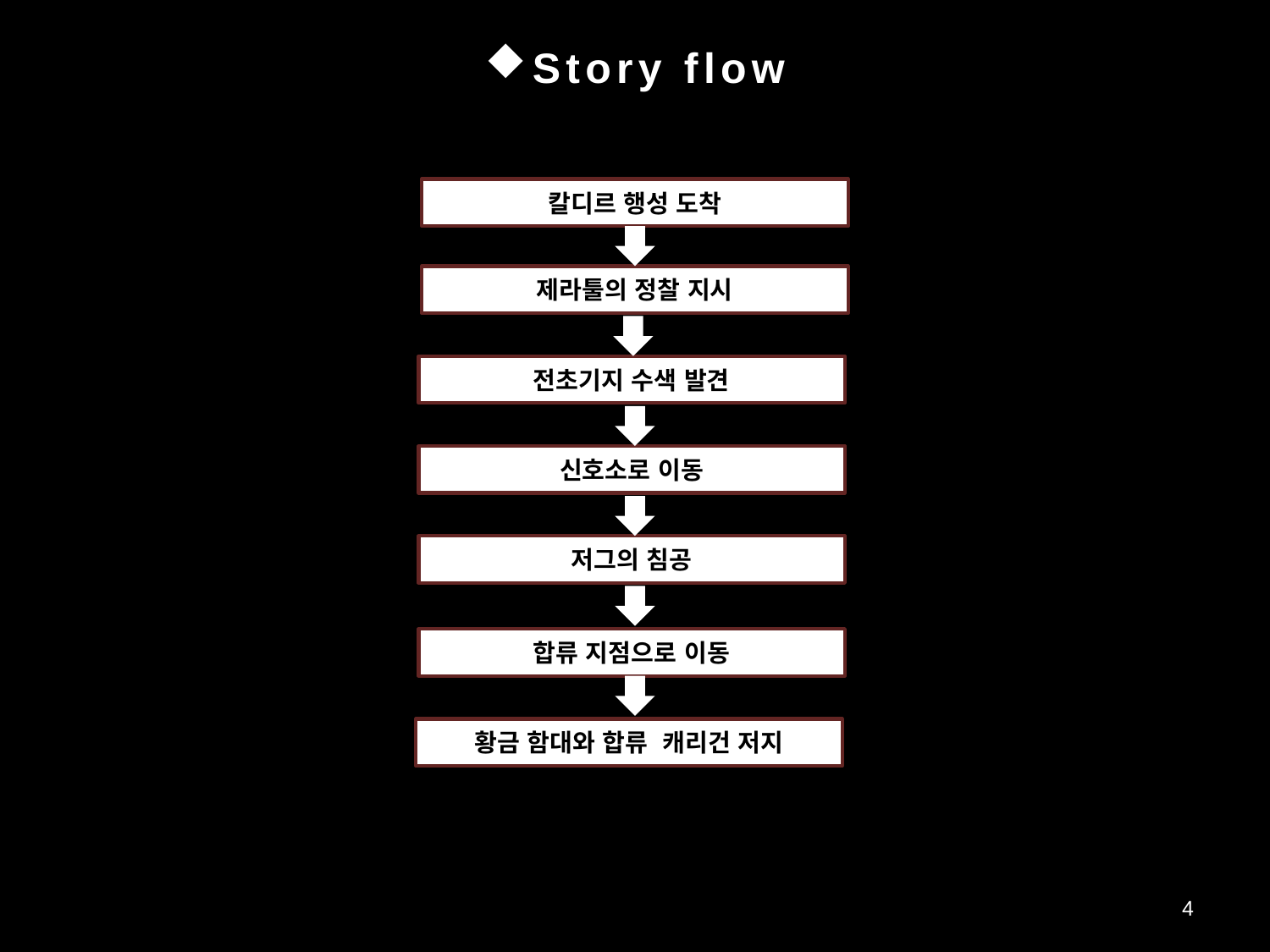

# Story flow
칼디르 행성 도착

제라툴의 정찰 지시

전초기지 수색 발견

신호소로 이동

저그의 침공

합류 지점으로 이동

황금 함대와 합류  캐리건 저지
4